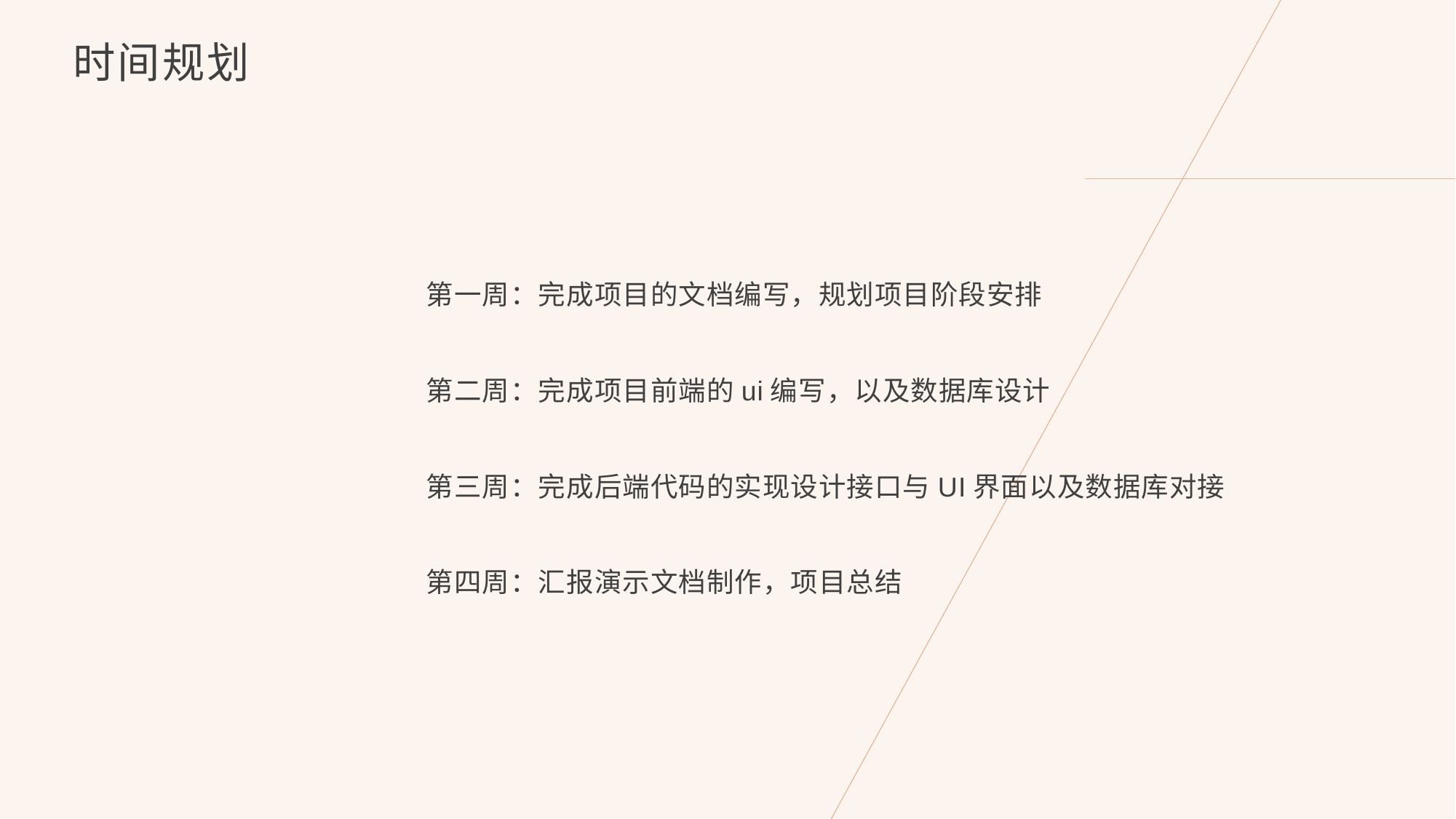

# 时间规划
第一周：完成项目的文档编写，规划项目阶段安排

第二周：完成项目前端的ui编写，以及数据库设计

第三周：完成后端代码的实现设计接口与UI界面以及数据库对接

第四周：汇报演示文档制作，项目总结